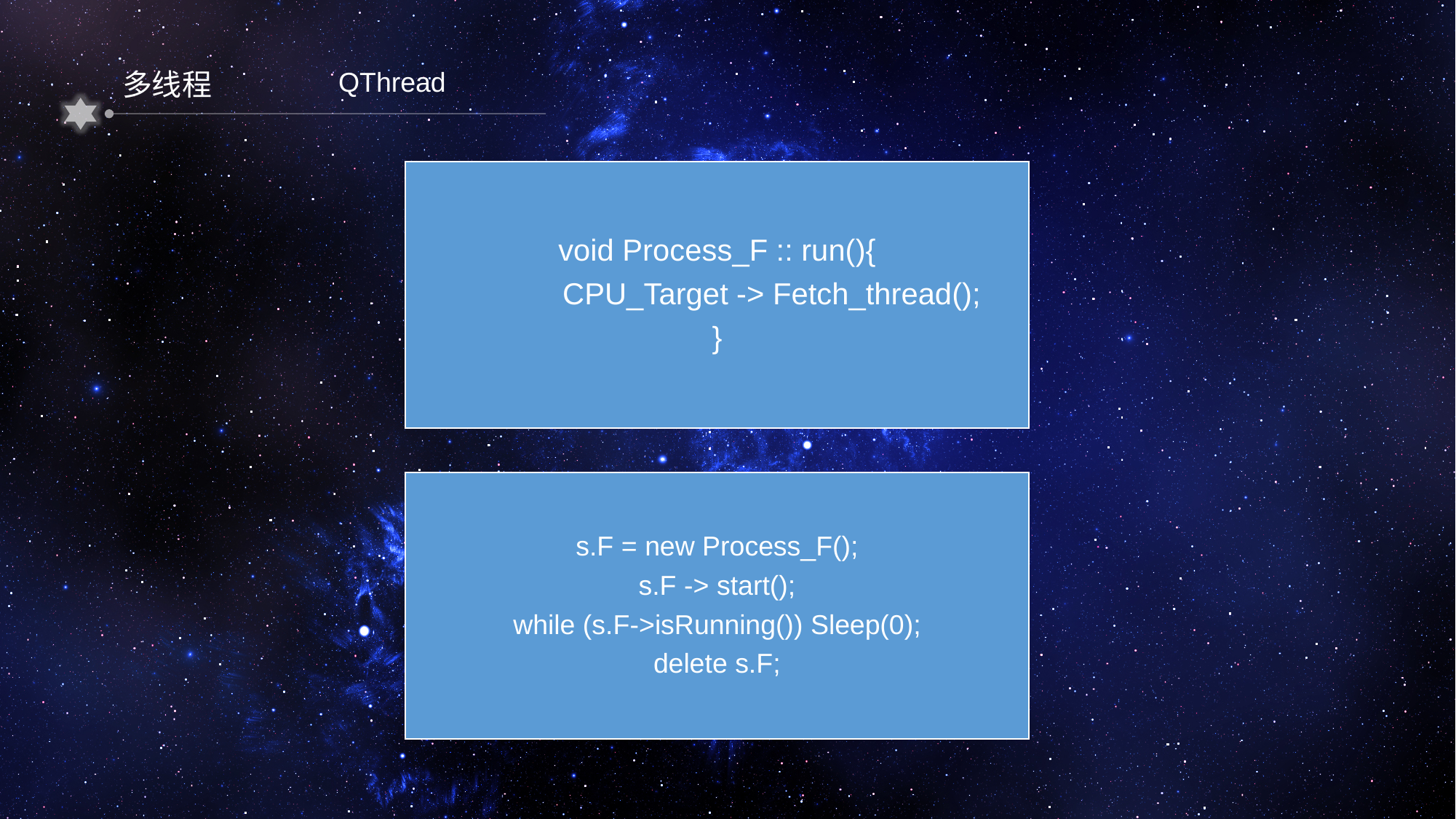

多线程
QThread
void Process_F :: run(){
	CPU_Target -> Fetch_thread();
}
s.F = new Process_F();
s.F -> start();
while (s.F->isRunning()) Sleep(0);
delete s.F;